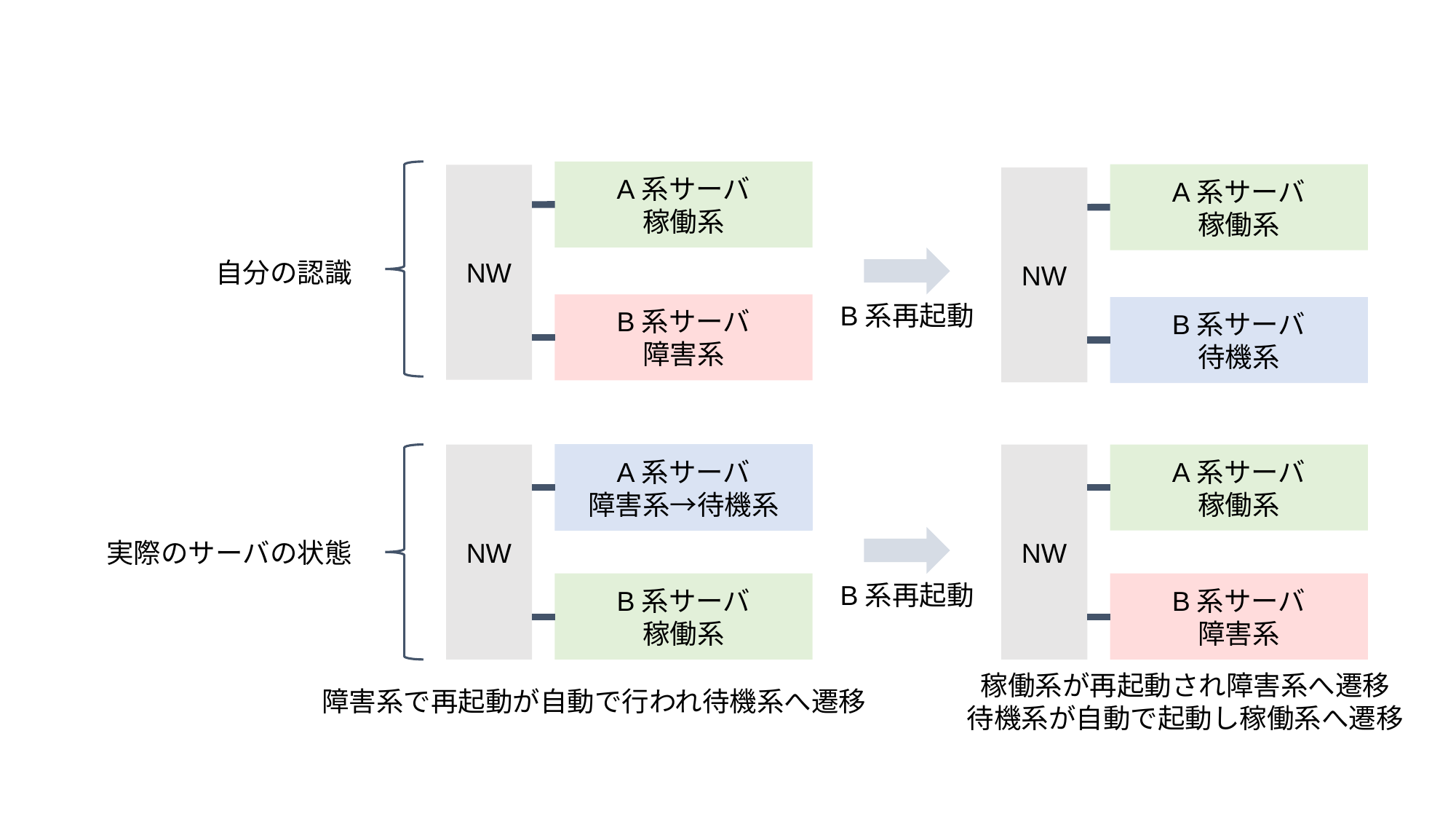

A系サーバ
稼働系
A系サーバ
稼働系
NW
NW

自分の認識
B系再起動
B系サーバ
障害系
B系サーバ
待機系

NW
A系サーバ
障害系→待機系
NW
A系サーバ
稼働系

実際のサーバの状態
B系再起動
B系サーバ
稼働系
B系サーバ
障害系
稼働系が再起動され障害系へ遷移
待機系が自動で起動し稼働系へ遷移
障害系で再起動が自動で行われ待機系へ遷移